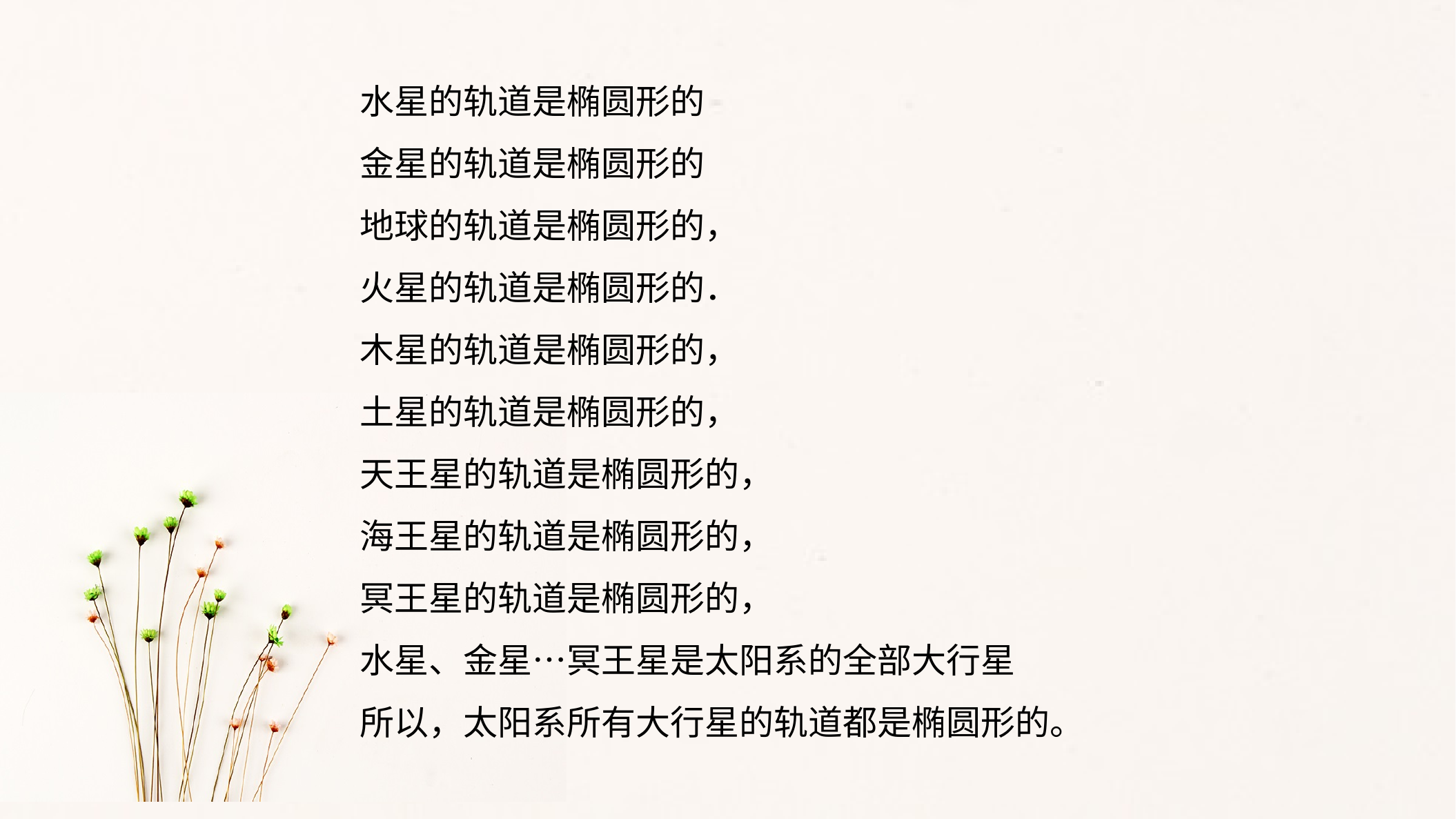

水星的轨道是椭圆形的
      金星的轨道是椭圆形的
      地球的轨道是椭圆形的，
      火星的轨道是椭圆形的．
      木星的轨道是椭圆形的，
      土星的轨道是椭圆形的，
      天王星的轨道是椭圆形的，
      海王星的轨道是椭圆形的，
      冥王星的轨道是椭圆形的，
      水星、金星…冥王星是太阳系的全部大行星
      所以，太阳系所有大行星的轨道都是椭圆形的。